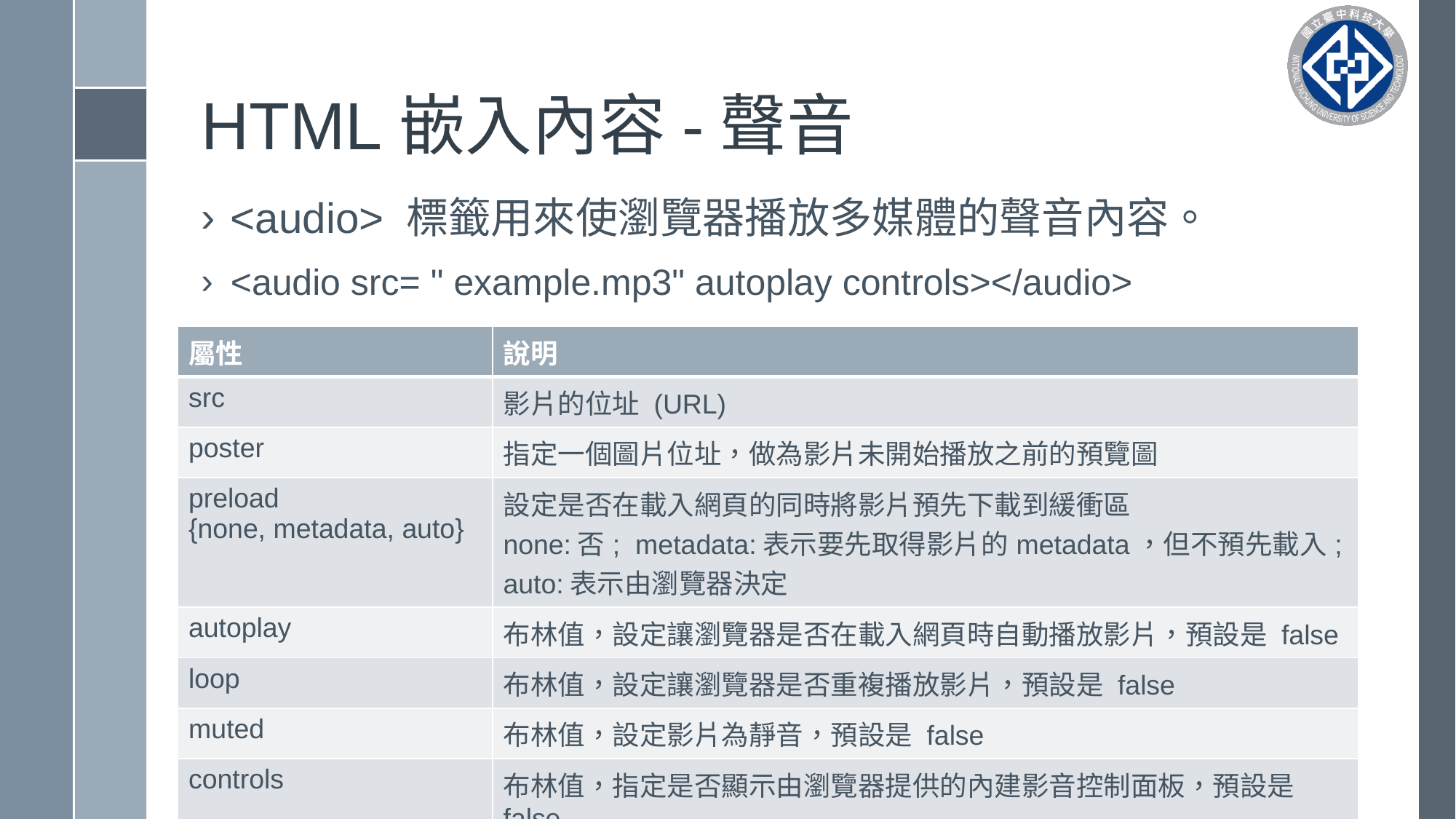

# HTML嵌入內容-聲音
<audio> 標籤用來使瀏覽器播放多媒體的聲音內容。
<audio src= " example.mp3" autoplay controls></audio>
| 屬性 | 說明 |
| --- | --- |
| src | 影片的位址 (URL) |
| poster | 指定一個圖片位址，做為影片未開始播放之前的預覽圖 |
| preload {none, metadata, auto} | 設定是否在載入網頁的同時將影片預先下載到緩衝區 none:否; metadata:表示要先取得影片的metadata，但不預先載入; auto:表示由瀏覽器決定 |
| autoplay | 布林值，設定讓瀏覽器是否在載入網頁時自動播放影片，預設是 false |
| loop | 布林值，設定讓瀏覽器是否重複播放影片，預設是 false |
| muted | 布林值，設定影片為靜音，預設是 false |
| controls | 布林值，指定是否顯示由瀏覽器提供的內建影音控制面板，預設是 false |